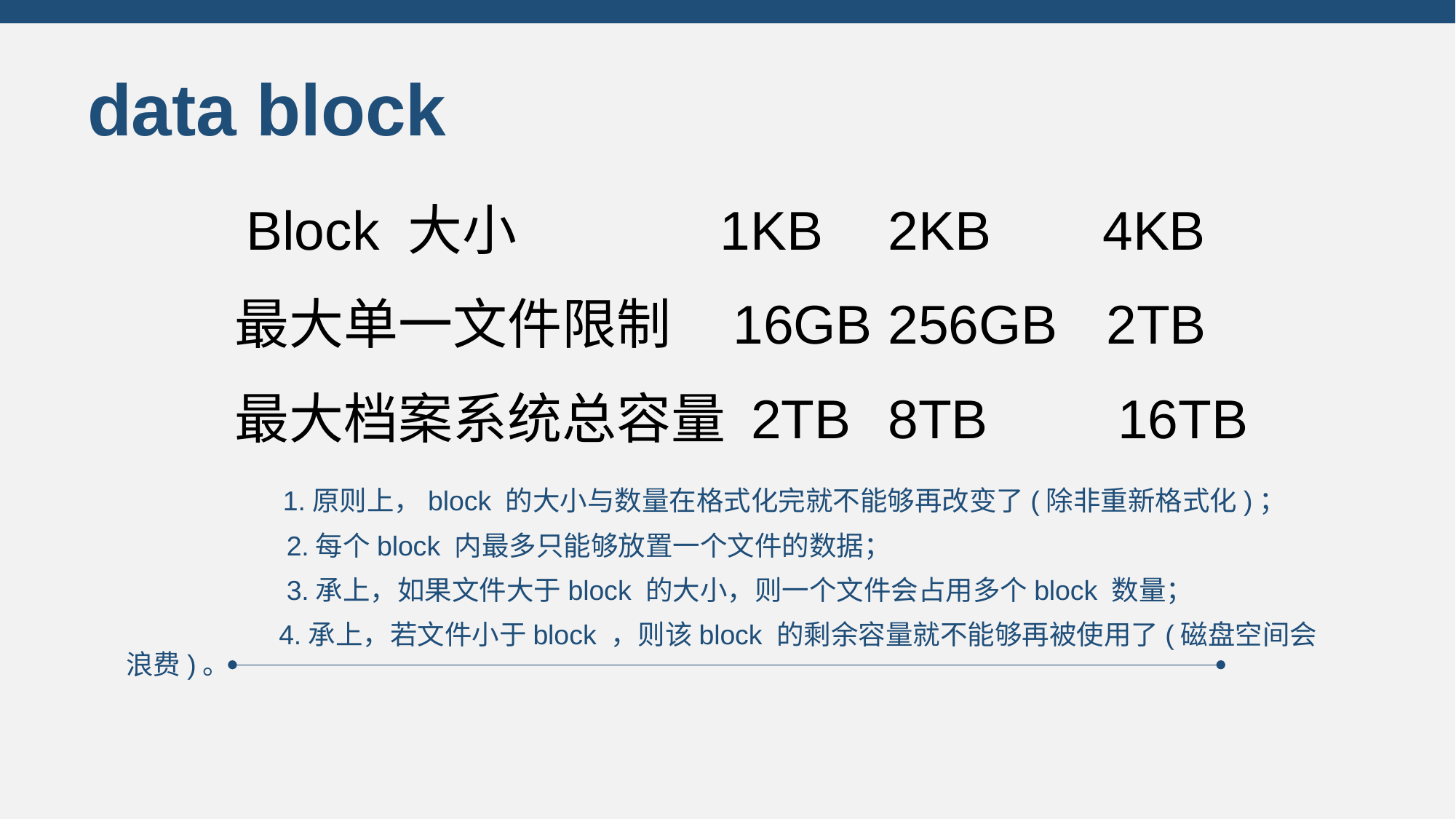

data block
　　Block 大小	            1KB	2KB	       4KB
        最大单一文件限制    16GB	256GB	2TB
        最大档案系统总容量 2TB	8TB	        16TB
                     1.原则上，block 的大小与数量在格式化完就不能够再改变了(除非重新格式化)；
                     2.每个block 内最多只能够放置一个文件的数据；
                     3.承上，如果文件大于block 的大小，则一个文件会占用多个block 数量；
                    4.承上，若文件小于block ，则该block 的剩余容量就不能够再被使用了(磁盘空间会浪费)。